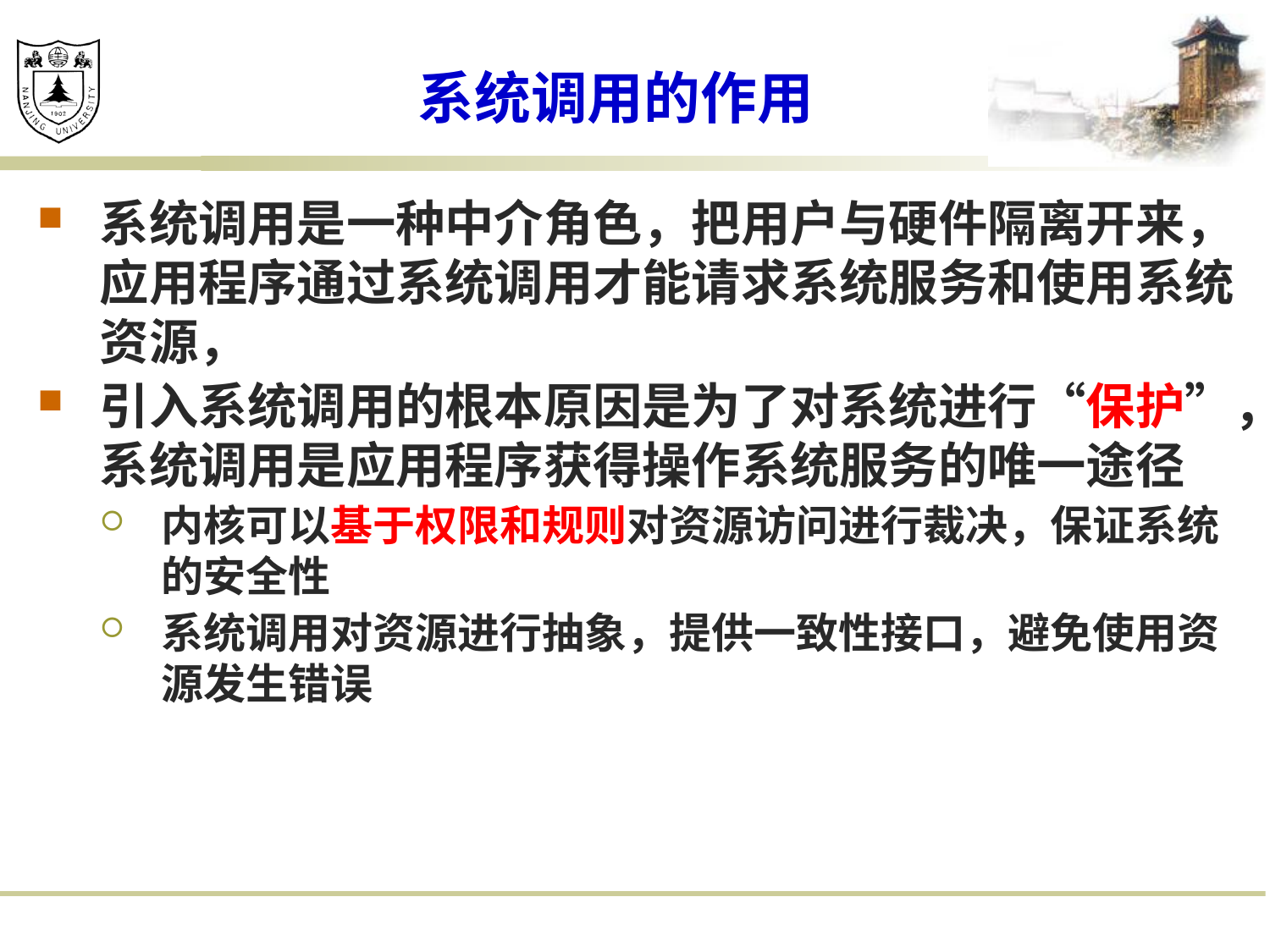

# 系统调用的作用
系统调用是一种中介角色，把用户与硬件隔离开来，应用程序通过系统调用才能请求系统服务和使用系统资源，
引入系统调用的根本原因是为了对系统进行“保护”，系统调用是应用程序获得操作系统服务的唯一途径
内核可以基于权限和规则对资源访问进行裁决，保证系统的安全性
系统调用对资源进行抽象，提供一致性接口，避免使用资源发生错误

98